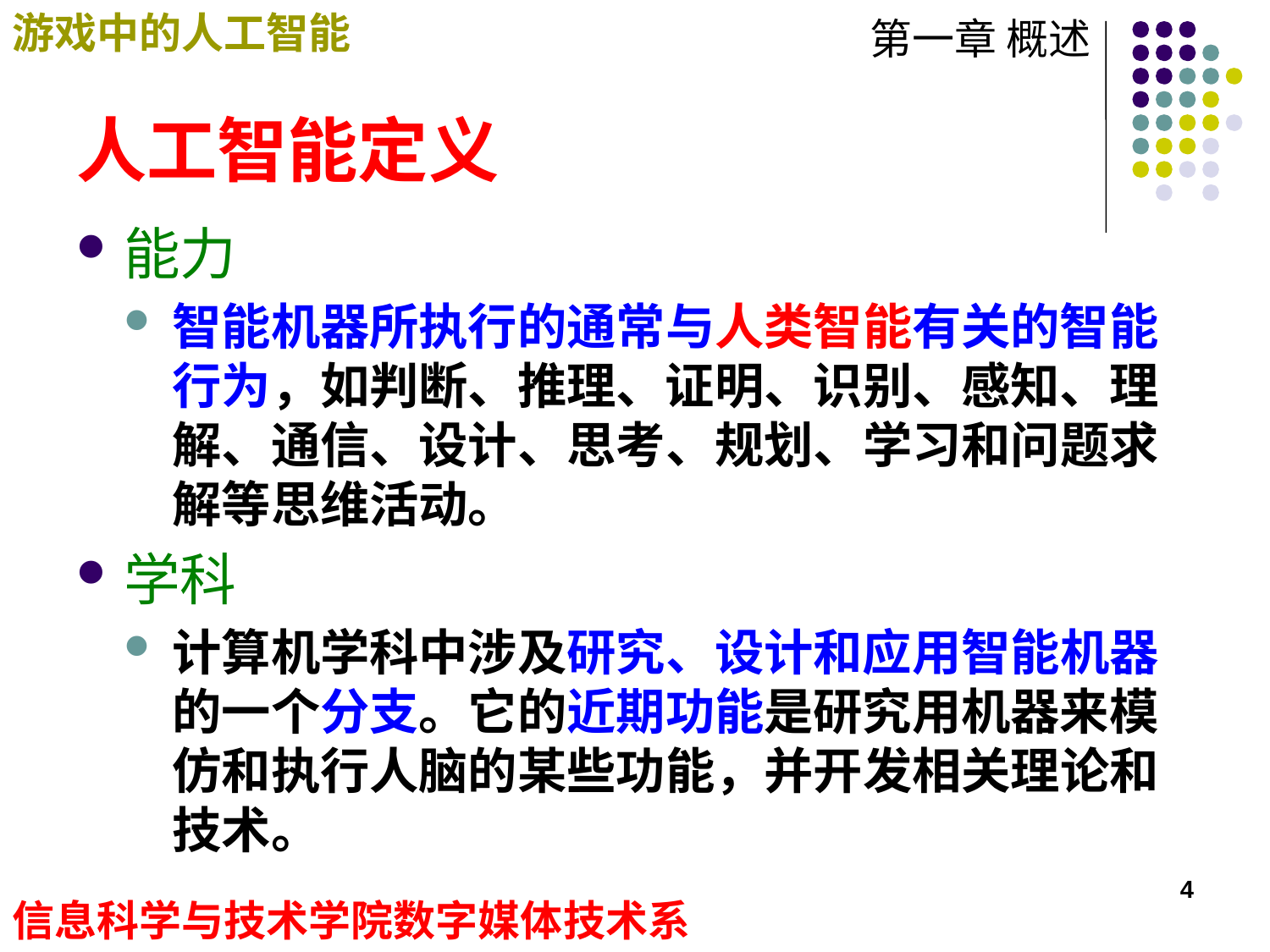

人工智能定义
能力
智能机器所执行的通常与人类智能有关的智能行为，如判断、推理、证明、识别、感知、理解、通信、设计、思考、规划、学习和问题求解等思维活动。
学科
计算机学科中涉及研究、设计和应用智能机器的一个分支。它的近期功能是研究用机器来模仿和执行人脑的某些功能，并开发相关理论和技术。
4